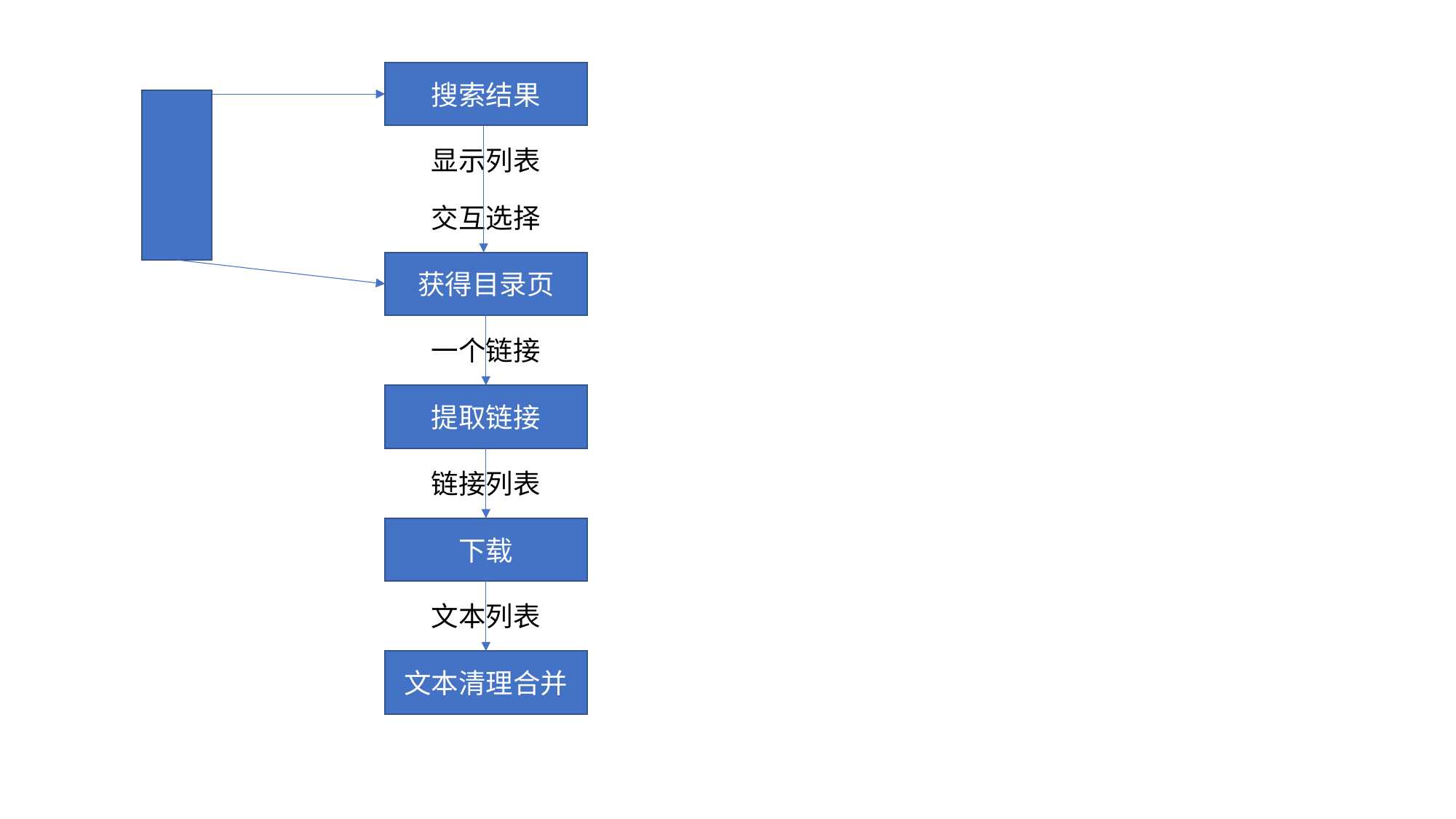

搜索结果

显示列表
交互选择
获得目录页
一个链接
提取链接
链接列表
下载
文本列表
文本清理合并